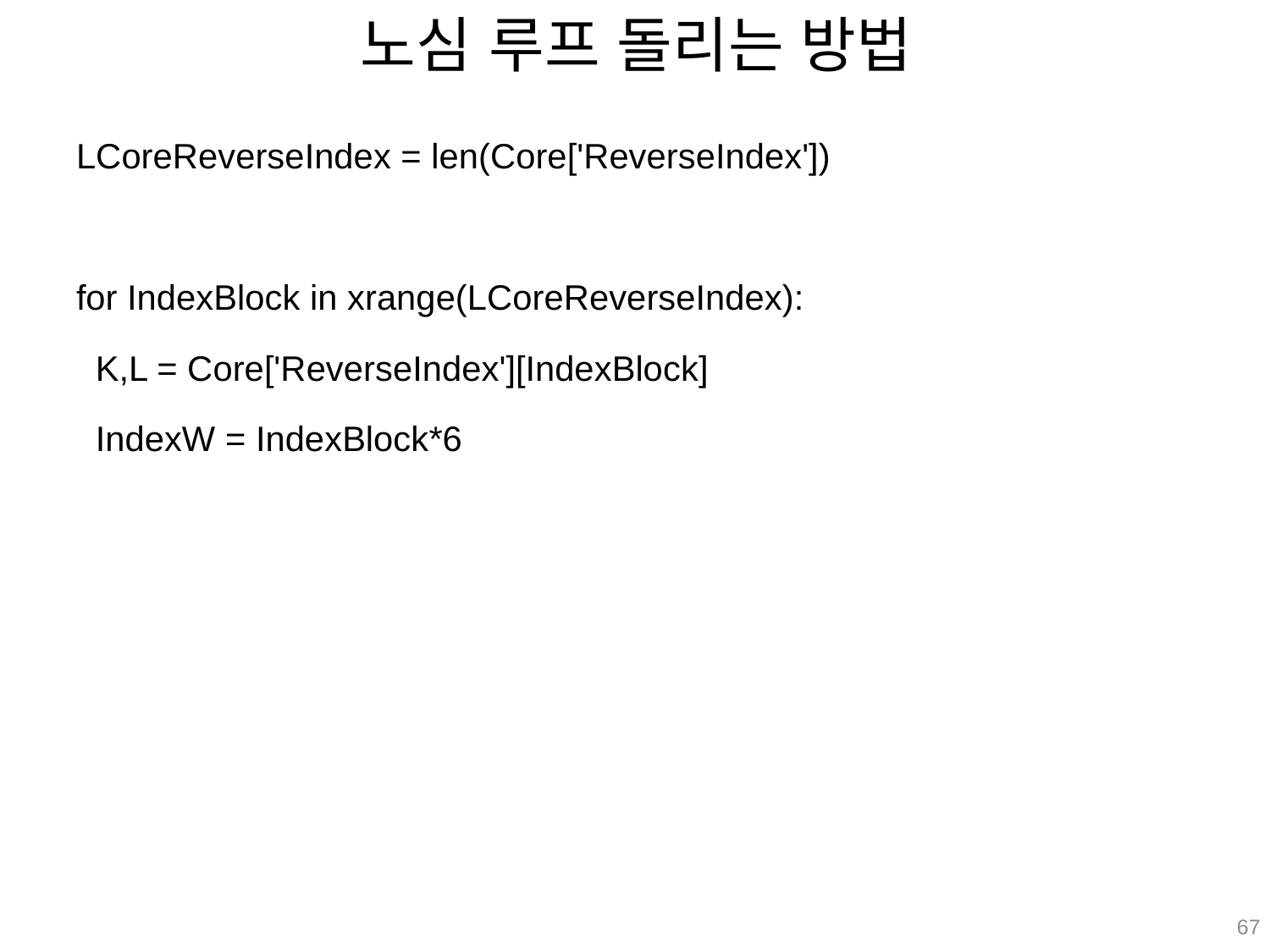

# 노심 루프 돌리는 방법
LCoreReverseIndex = len(Core['ReverseIndex'])

for IndexBlock in xrange(LCoreReverseIndex):
  K,L = Core['ReverseIndex'][IndexBlock]
  IndexW = IndexBlock*6

67